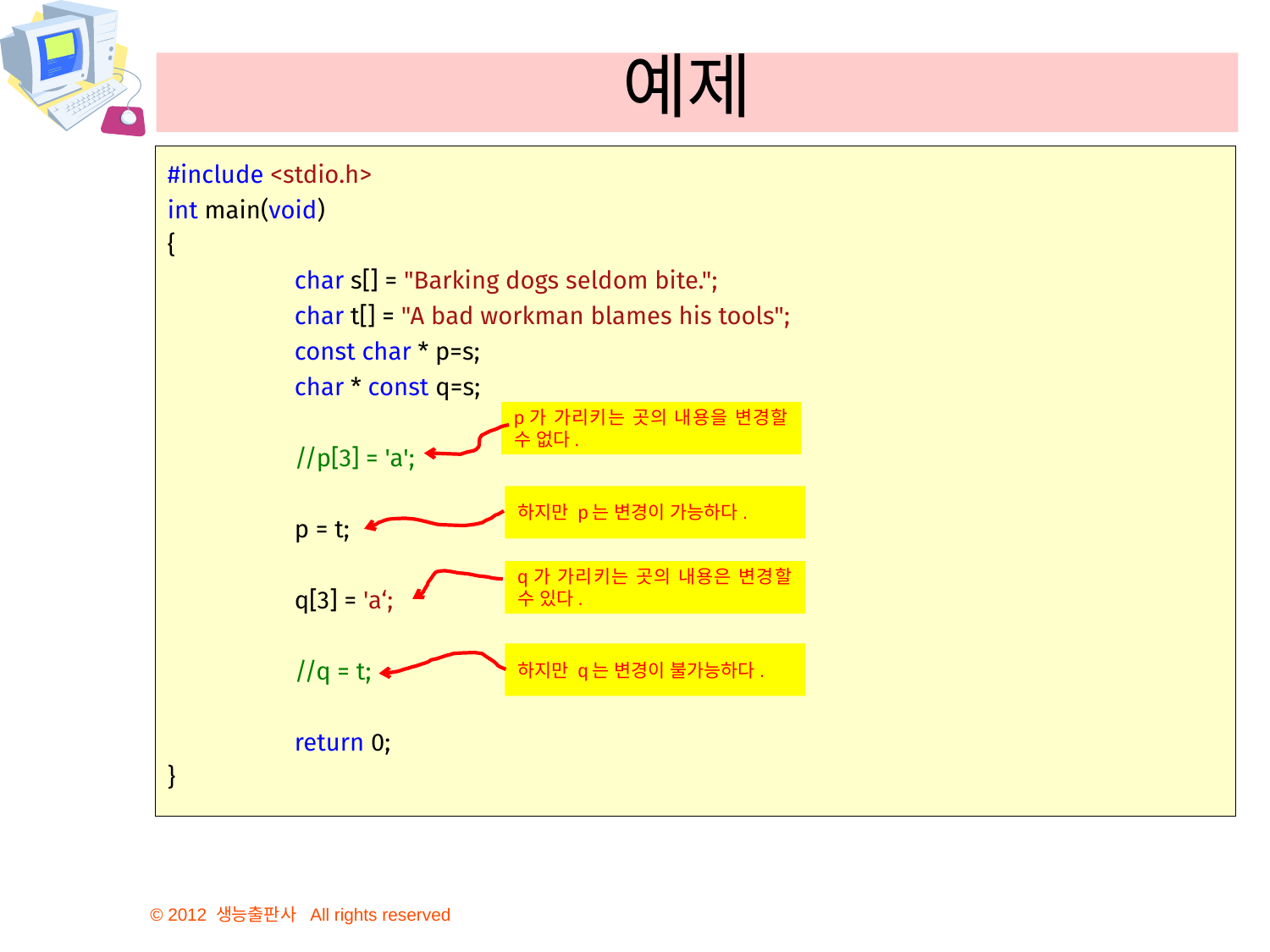

# 예제
#include <stdio.h>
int main(void)
{
	char s[] = "Barking dogs seldom bite.";
	char t[] = "A bad workman blames his tools";
	const char * p=s;
	char * const q=s;

	//p[3] = 'a';

	p = t;

	q[3] = 'a‘;

	//q = t;

	return 0;
}

p가 가리키는 곳의 내용을 변경할 수 없다.

하지만 p는 변경이 가능하다.

q가 가리키는 곳의 내용은 변경할 수 있다.

하지만 q는 변경이 불가능하다.